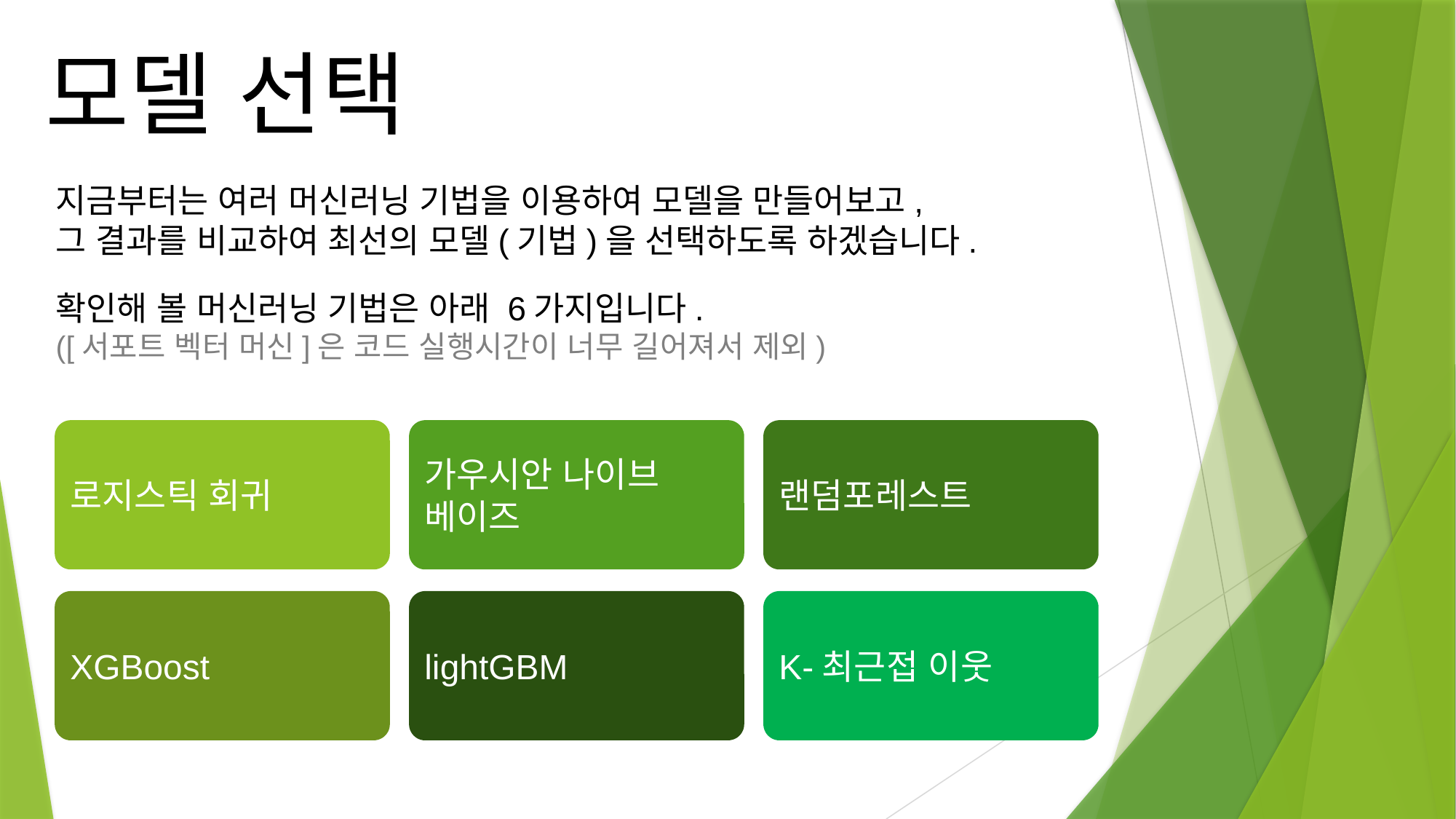

모델 선택
지금부터는 여러 머신러닝 기법을 이용하여 모델을 만들어보고,
그 결과를 비교하여 최선의 모델(기법)을 선택하도록 하겠습니다.

확인해 볼 머신러닝 기법은 아래 6가지입니다.
([서포트 벡터 머신]은 코드 실행시간이 너무 길어져서 제외)
로지스틱 회귀
가우시안 나이브
베이즈
랜덤포레스트
XGBoost
lightGBM
K-최근접 이웃